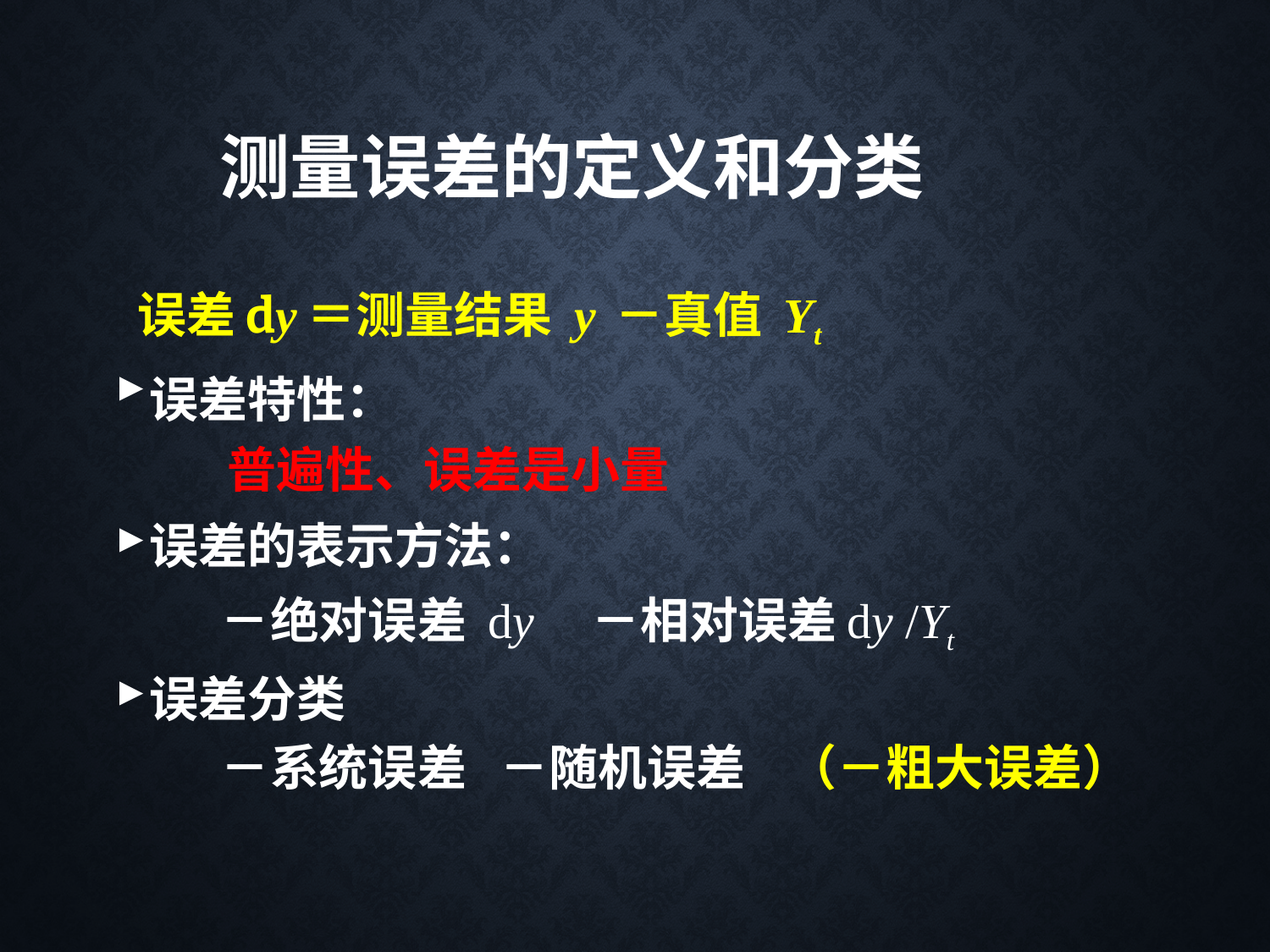

# 测量误差的定义和分类
 误差dy＝测量结果 y －真值 Yt
误差特性：
         普遍性、误差是小量
误差的表示方法：
　     －绝对误差 dy 	－相对误差dy /Yt
误差分类
　     －系统误差   －随机误差 　（－粗大误差）